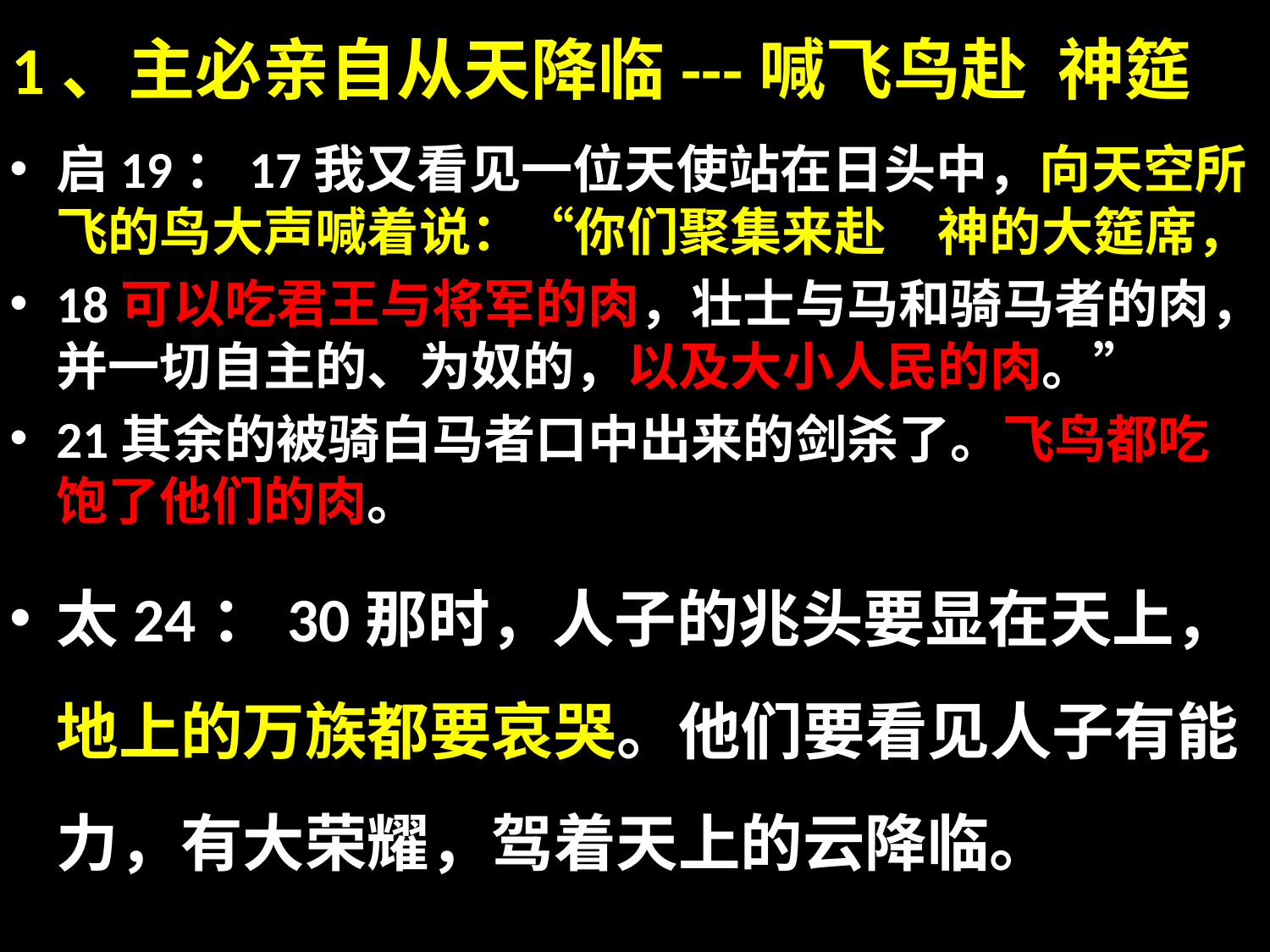

# 1、主必亲自从天降临---喊飞鸟赴  神筵
启19：17我又看见一位天使站在日头中，向天空所飞的鸟大声喊着说：“你们聚集来赴　神的大筵席，
18可以吃君王与将军的肉，壮士与马和骑马者的肉，并一切自主的、为奴的，以及大小人民的肉。”
21其余的被骑白马者口中出来的剑杀了。飞鸟都吃饱了他们的肉。
太24：30那时，人子的兆头要显在天上，地上的万族都要哀哭。他们要看见人子有能力，有大荣耀，驾着天上的云降临。